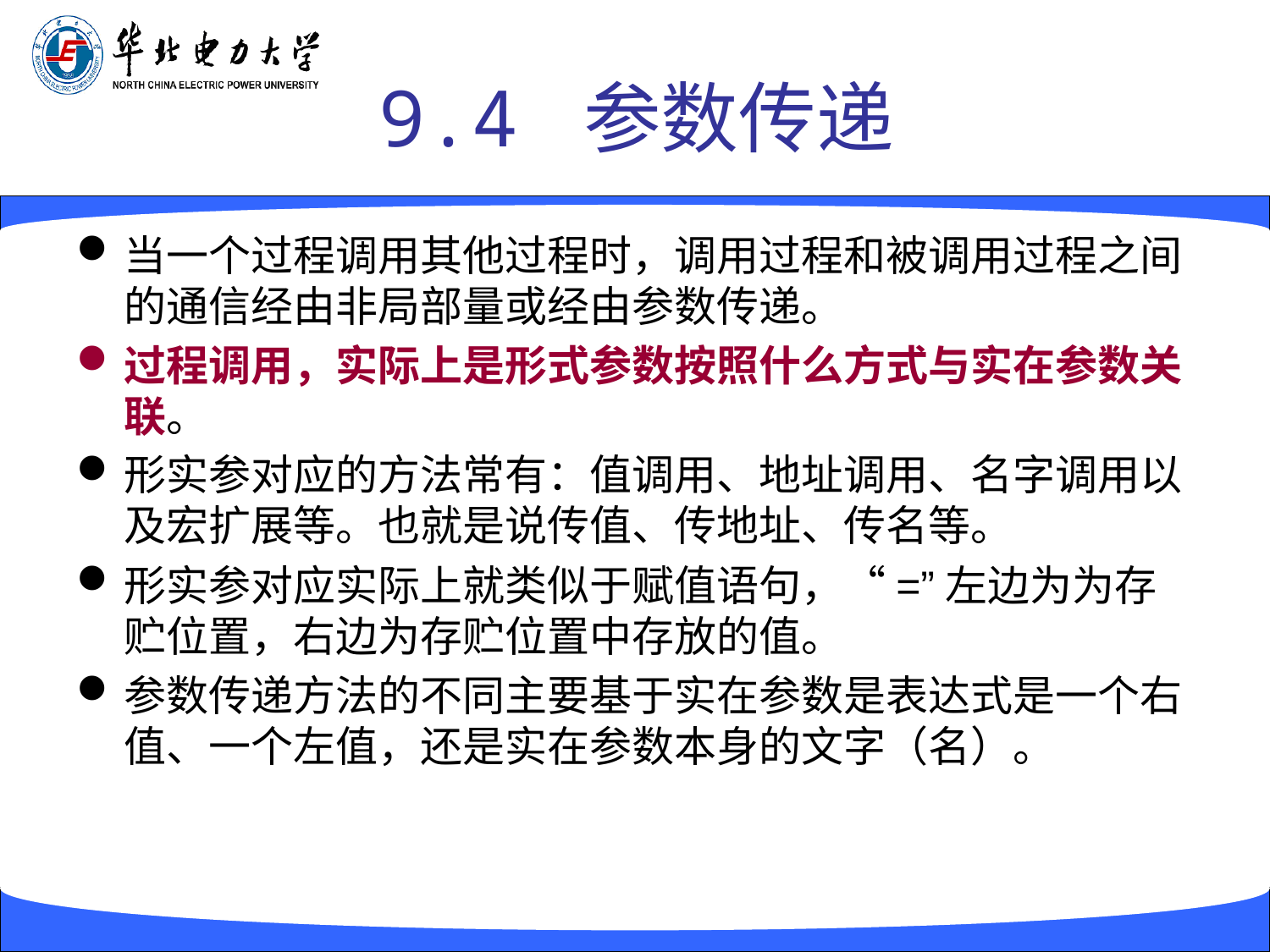

# 9.4 参数传递
当一个过程调用其他过程时，调用过程和被调用过程之间的通信经由非局部量或经由参数传递。
过程调用，实际上是形式参数按照什么方式与实在参数关联。
形实参对应的方法常有：值调用、地址调用、名字调用以及宏扩展等。也就是说传值、传地址、传名等。
形实参对应实际上就类似于赋值语句，“=”左边为为存贮位置，右边为存贮位置中存放的值。
参数传递方法的不同主要基于实在参数是表达式是一个右值、一个左值，还是实在参数本身的文字（名）。